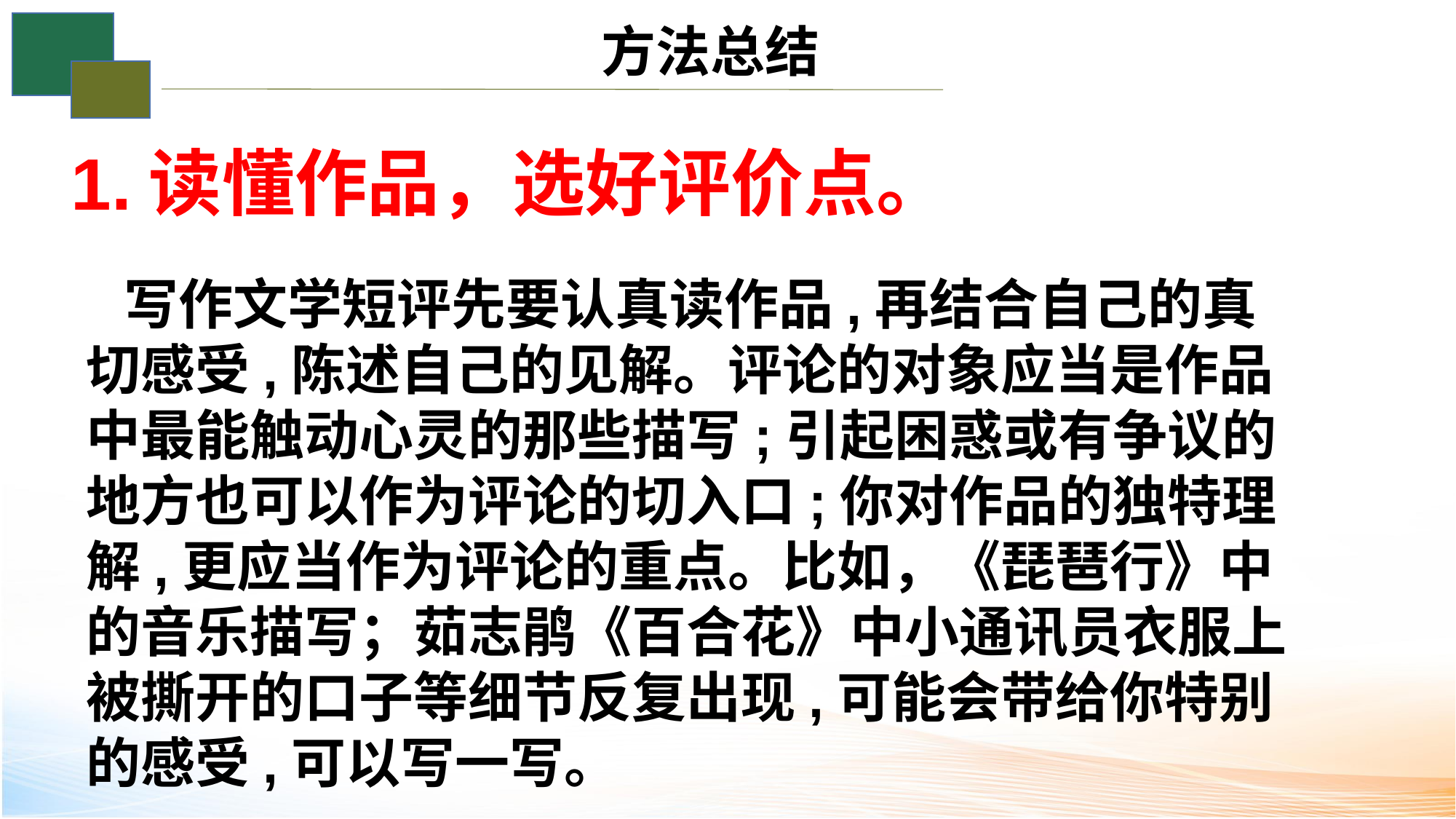

方法总结

1.读懂作品，选好评价点。
  写作文学短评先要认真读作品,再结合自己的真切感受,陈述自己的见解。评论的对象应当是作品中最能触动心灵的那些描写;引起困惑或有争议的地方也可以作为评论的切入口;你对作品的独特理解,更应当作为评论的重点。比如，《琵琶行》中的音乐描写；茹志鹃《百合花》中小通讯员衣服上被撕开的口子等细节反复出现,可能会带给你特别的感受,可以写一写。